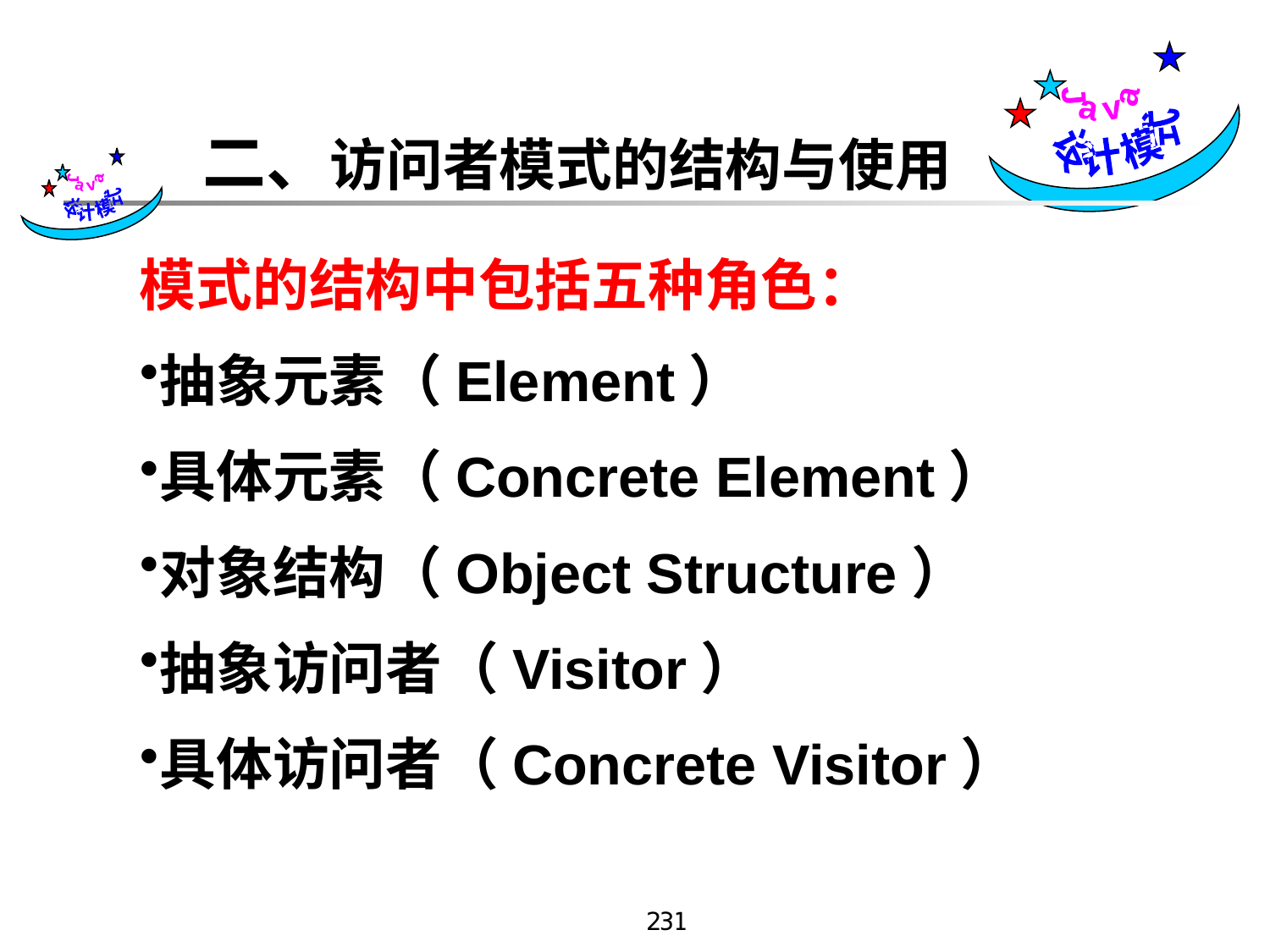

Java
设计模式

二、访问者模式的结构与使用

  Java
设计模式

模式的结构中包括五种角色：
抽象元素（Element）
具体元素（Concrete Element）
对象结构（Object Structure）
抽象访问者（Visitor）
具体访问者（Concrete Visitor）

231